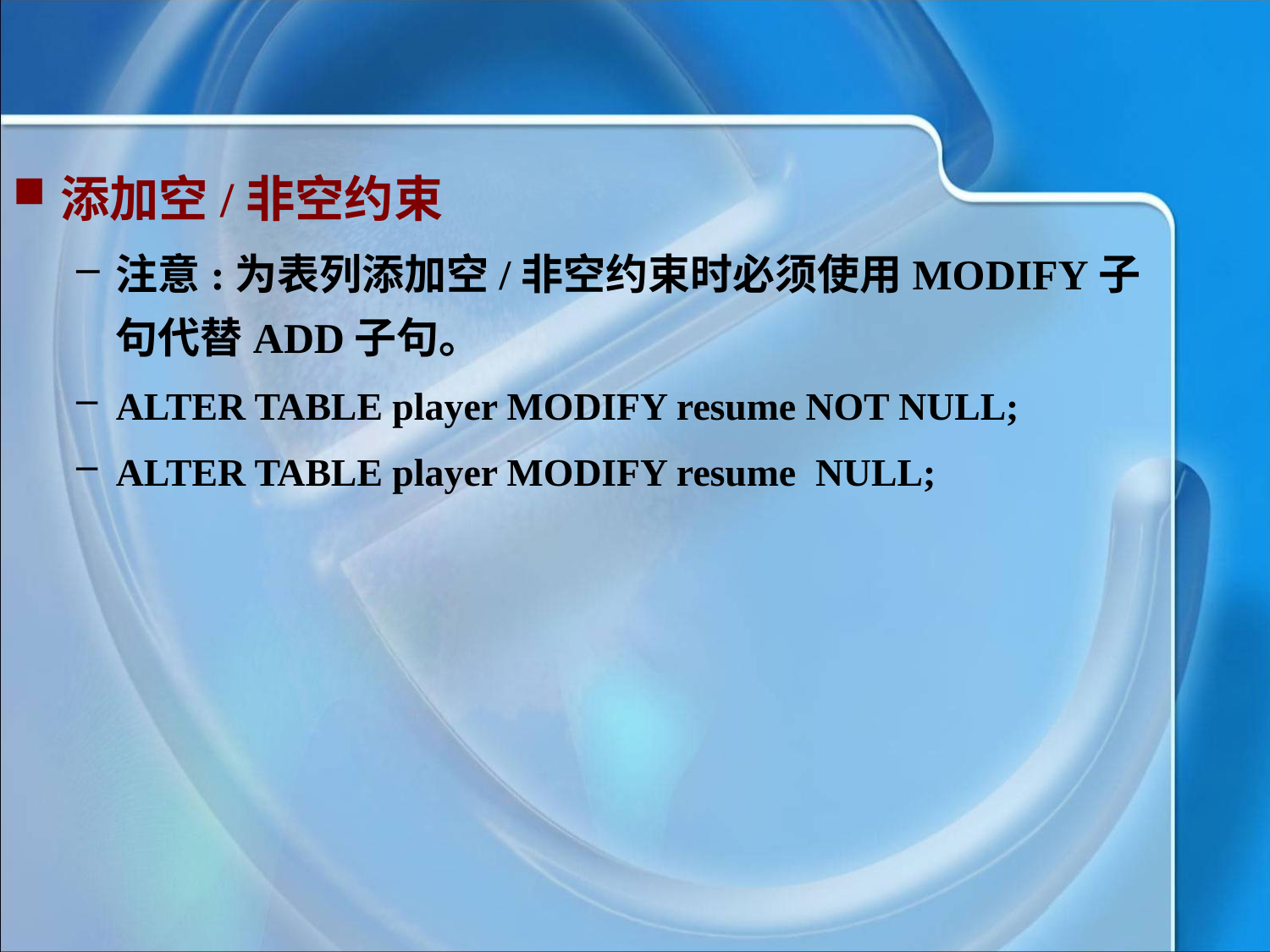

#
添加空/非空约束
注意:为表列添加空/非空约束时必须使用MODIFY子句代替ADD子句。
ALTER TABLE player MODIFY resume NOT NULL;
ALTER TABLE player MODIFY resume  NULL;